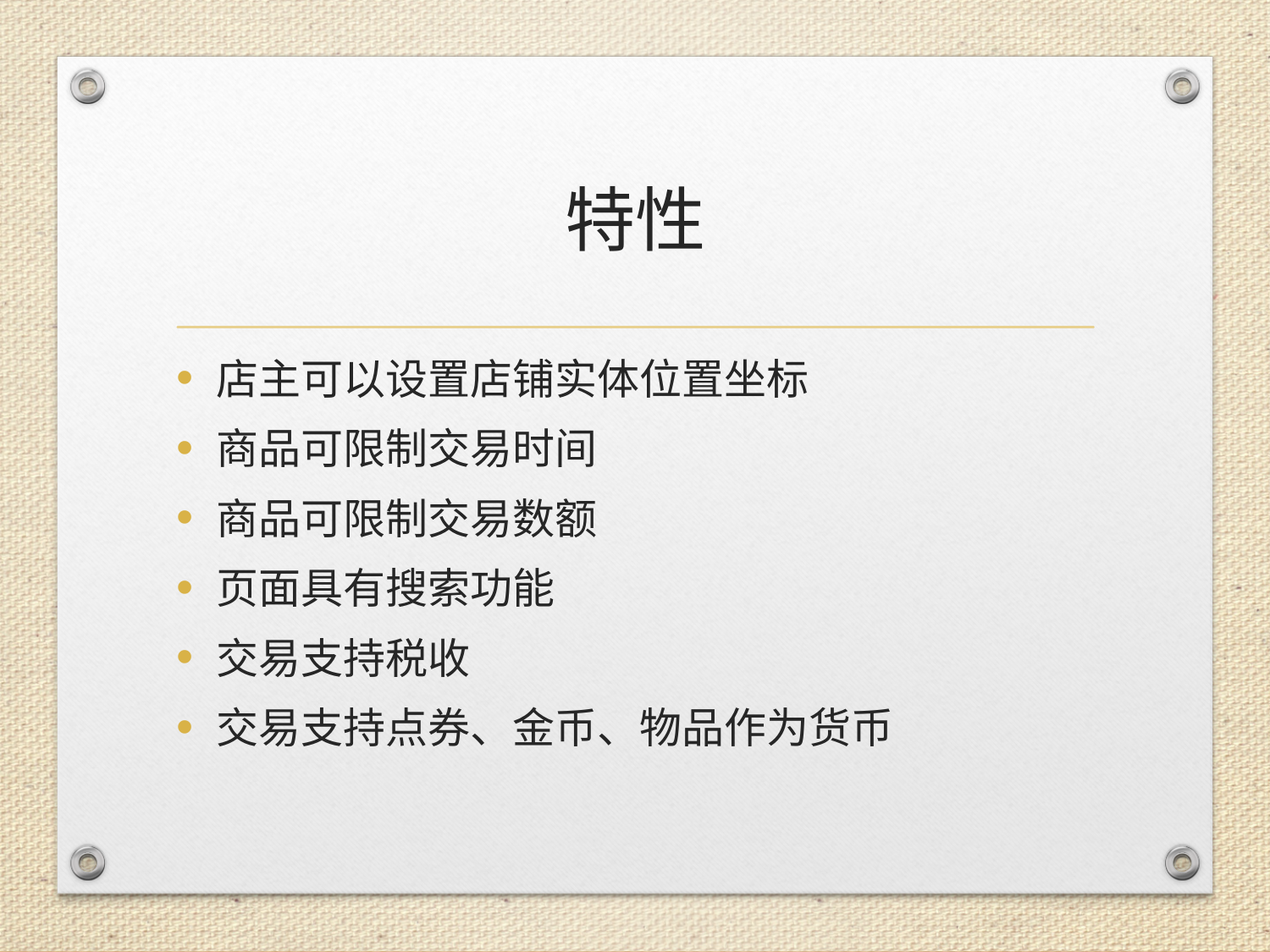

# 特性
店主可以设置店铺实体位置坐标
商品可限制交易时间
商品可限制交易数额
页面具有搜索功能
交易支持税收
交易支持点券、金币、物品作为货币